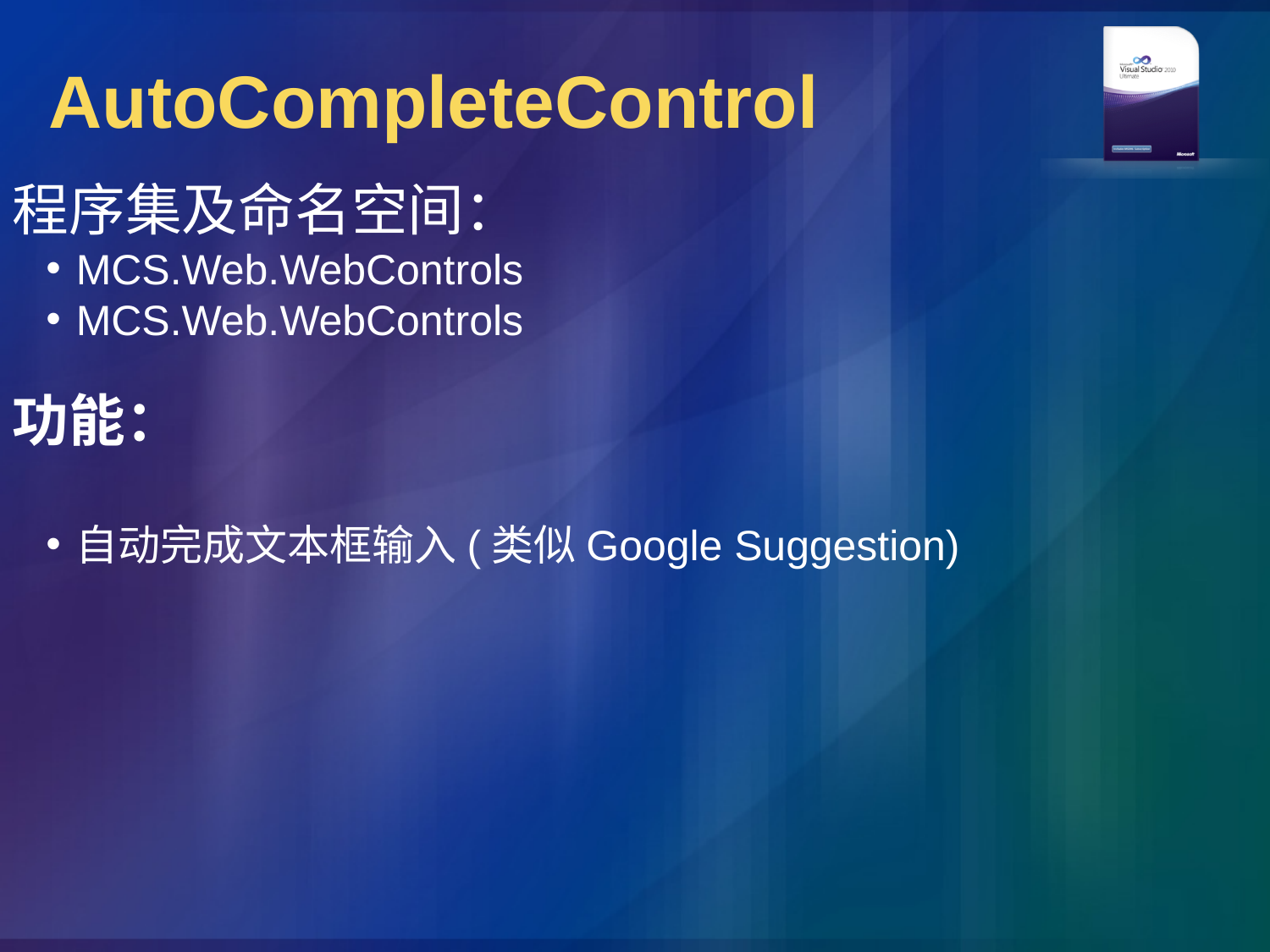

AutoCompleteControl

程序集及命名空间：
MCS.Web.WebControls
MCS.Web.WebControls
功能：
自动完成文本框输入(类似Google Suggestion)